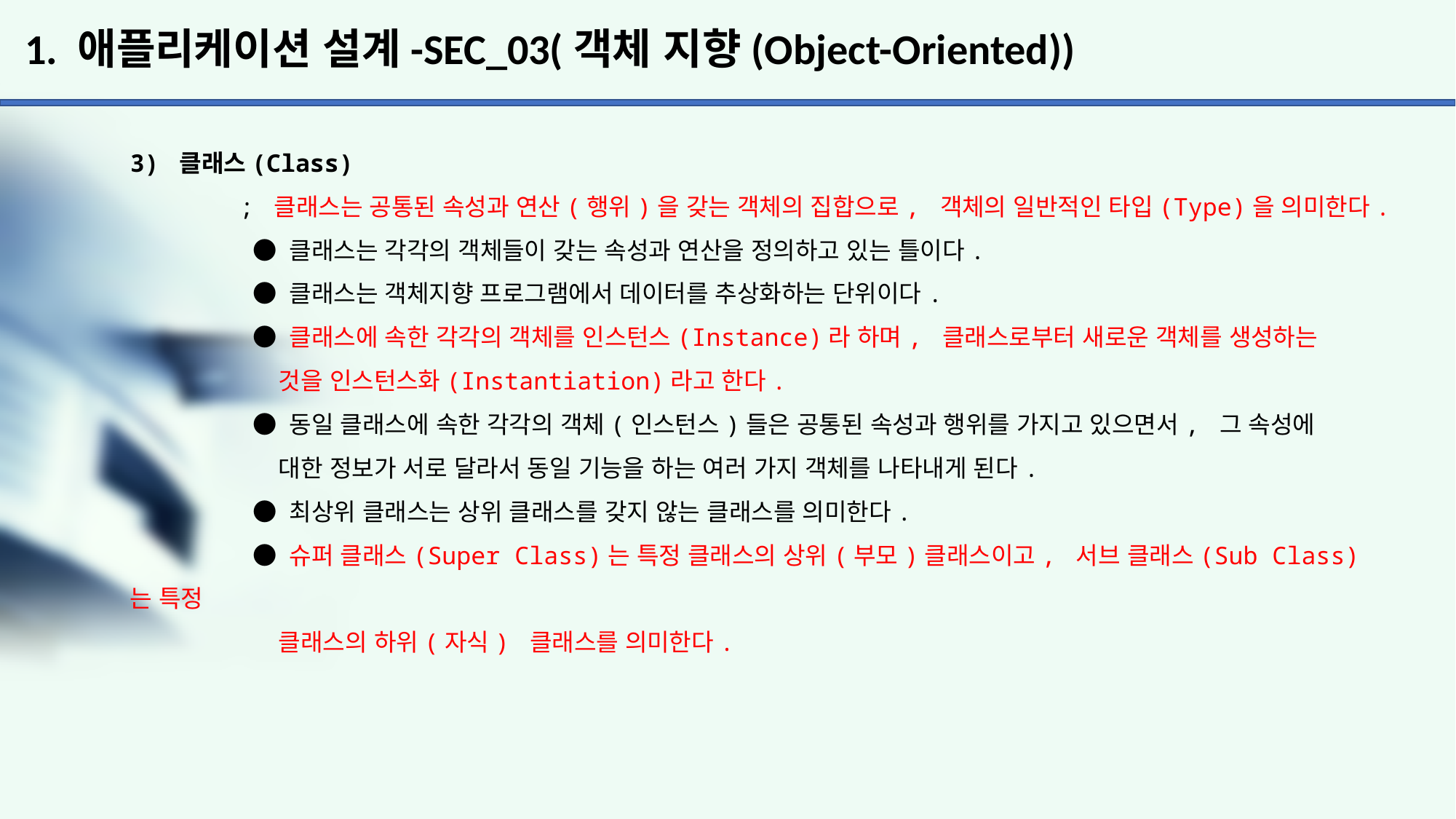

# 1. 애플리케이션 설계-SEC_03(객체 지향(Object-Oriented))
3) 클래스(Class)
	; 클래스는 공통된 속성과 연산(행위)을 갖는 객체의 집합으로, 객체의 일반적인 타입(Type)을 의미한다.
	  ● 클래스는 각각의 객체들이 갖는 속성과 연산을 정의하고 있는 틀이다.
	  ● 클래스는 객체지향 프로그램에서 데이터를 추상화하는 단위이다.
	  ● 클래스에 속한 각각의 객체를 인스턴스(Instance)라 하며, 클래스로부터 새로운 객체를 생성하는
	     것을 인스턴스화(Instantiation)라고 한다.
	  ● 동일 클래스에 속한 각각의 객체(인스턴스)들은 공통된 속성과 행위를 가지고 있으면서, 그 속성에
	     대한 정보가 서로 달라서 동일 기능을 하는 여러 가지 객체를 나타내게 된다.
	  ● 최상위 클래스는 상위 클래스를 갖지 않는 클래스를 의미한다.
	  ● 슈퍼 클래스(Super Class)는 특정 클래스의 상위(부모)클래스이고, 서브 클래스(Sub Class)는 특정
	     클래스의 하위(자식) 클래스를 의미한다.